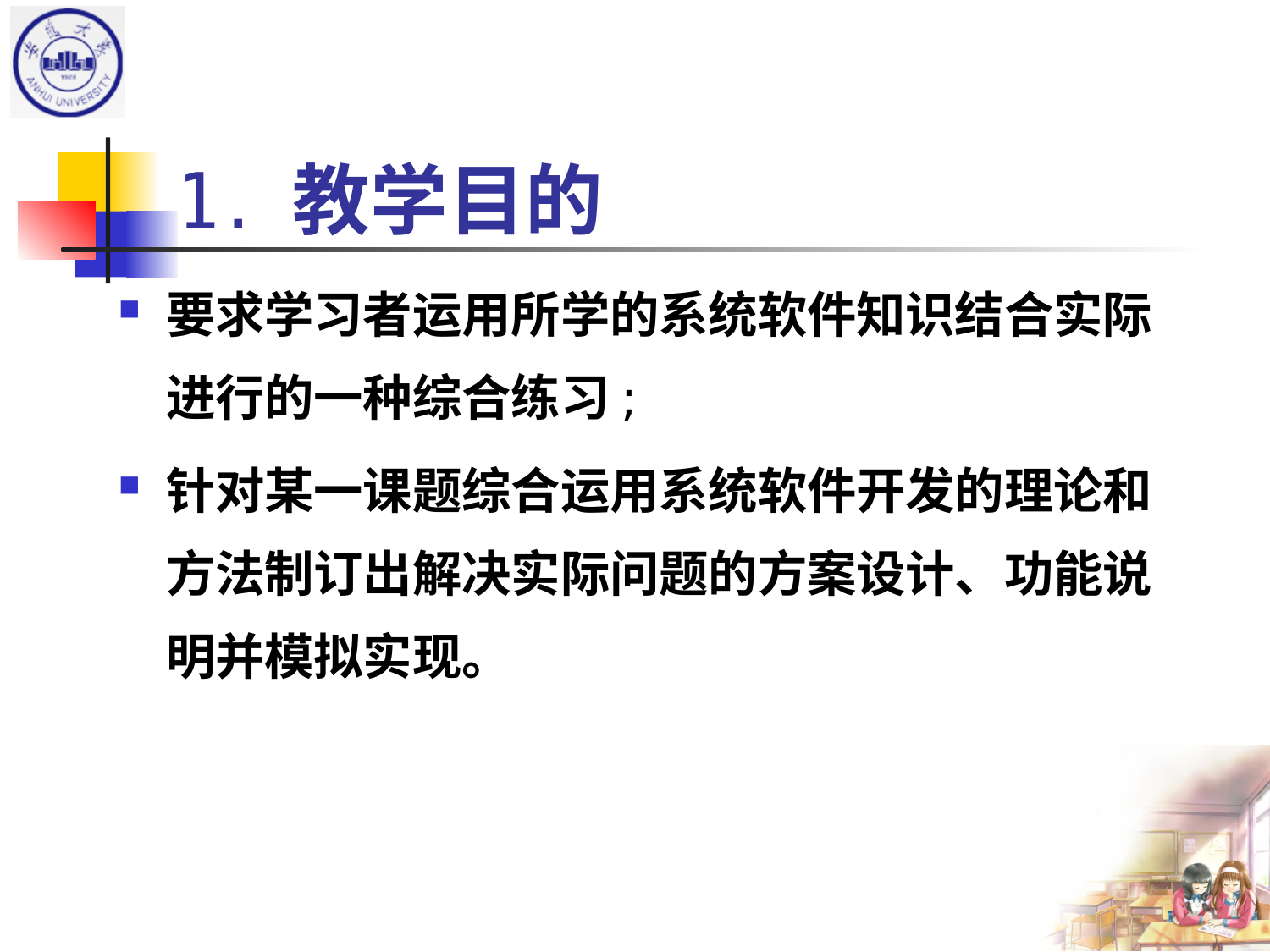

# 1. 教学目的
要求学习者运用所学的系统软件知识结合实际进行的一种综合练习;
针对某一课题综合运用系统软件开发的理论和方法制订出解决实际问题的方案设计、功能说明并模拟实现。